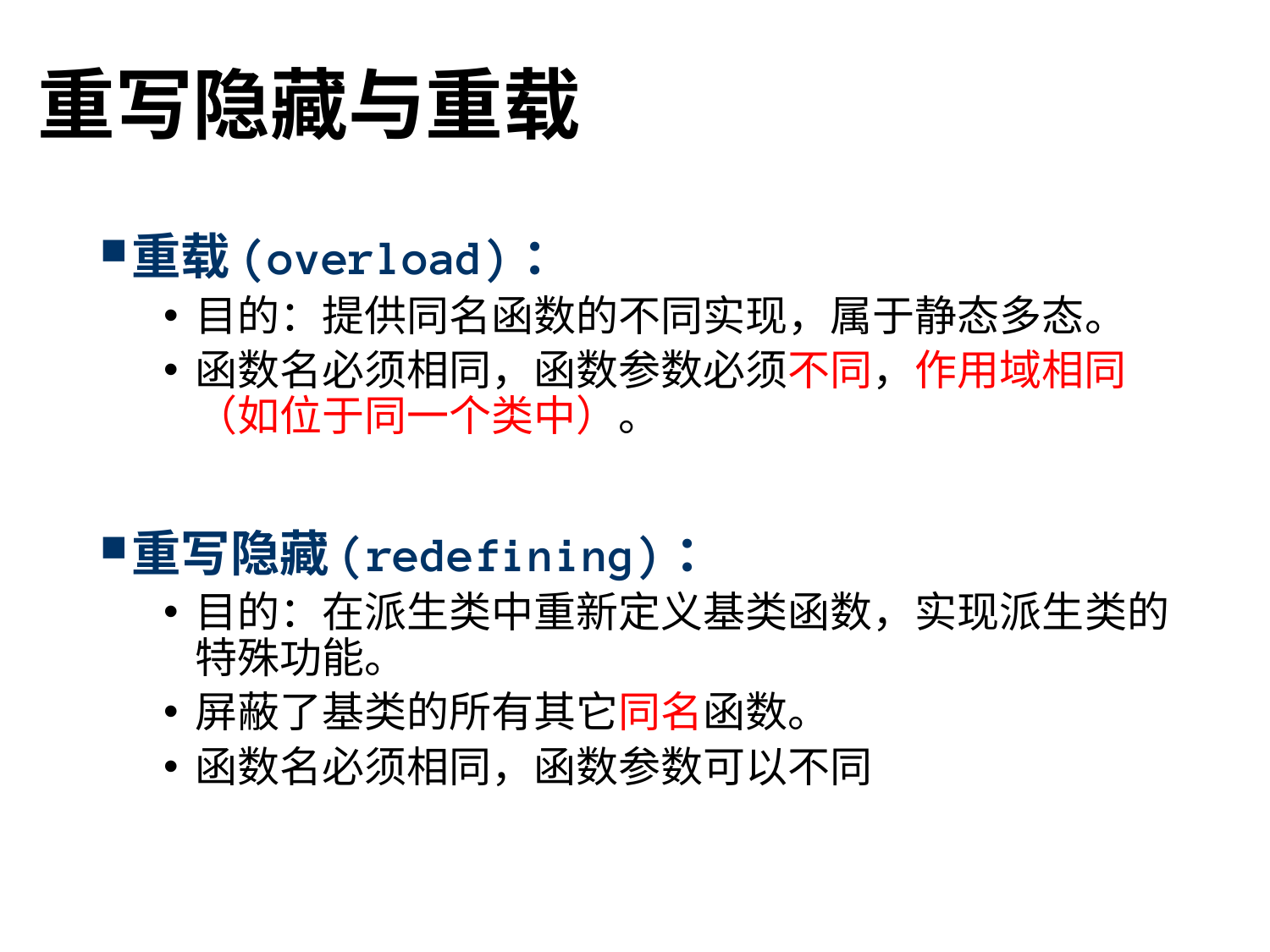

# 重写隐藏与重载
重载(overload)：
目的：提供同名函数的不同实现，属于静态多态。
函数名必须相同，函数参数必须不同，作用域相同（如位于同一个类中）。

重写隐藏(redefining)：
目的：在派生类中重新定义基类函数，实现派生类的特殊功能。
屏蔽了基类的所有其它同名函数。
函数名必须相同，函数参数可以不同